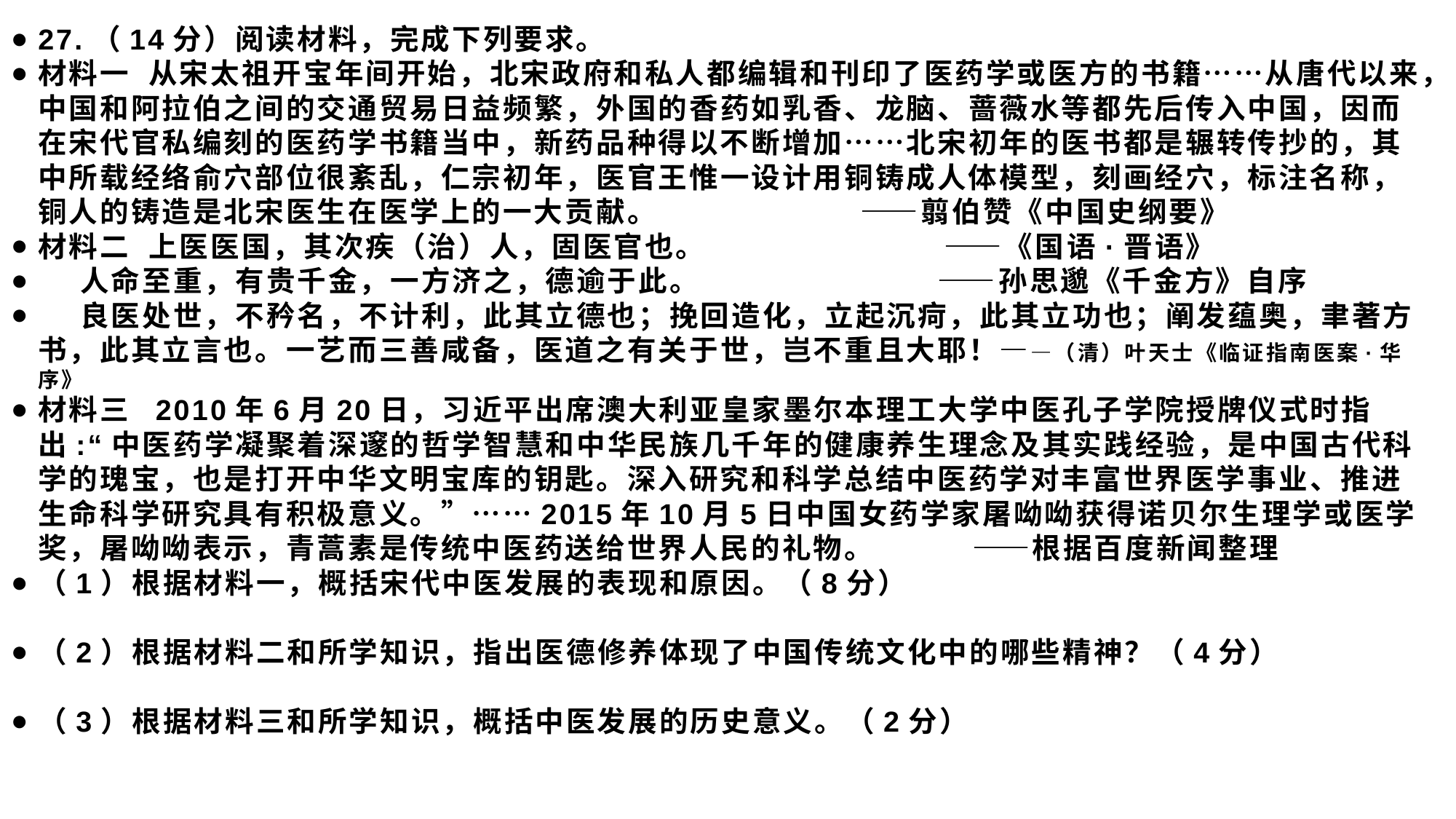

27.（14分）阅读材料，完成下列要求。
材料一  从宋太祖开宝年间开始，北宋政府和私人都编辑和刊印了医药学或医方的书籍……从唐代以来，中国和阿拉伯之间的交通贸易日益频繁，外国的香药如乳香、龙脑、蔷薇水等都先后传入中国，因而在宋代官私编刻的医药学书籍当中，新药品种得以不断增加……北宋初年的医书都是辗转传抄的，其中所载经络俞穴部位很紊乱，仁宗初年，医官王惟一设计用铜铸成人体模型，刻画经穴，标注名称，铜人的铸造是北宋医生在医学上的一大贡献。                       ——翦伯赞《中国史纲要》
材料二  上医医国，其次疾（治）人，固医官也。                           ——《国语·晋语》
    人命至重，有贵千金，一方济之，德逾于此。                           ——孙思邈《千金方》自序
    良医处世，不矜名，不计利，此其立德也；挽回造化，立起沉疴，此其立功也；阐发蕴奥，聿著方书，此其立言也。一艺而三善咸备，医道之有关于世，岂不重且大耶！——（清）叶天士《临证指南医案·华序》
材料三  2010年6月20日，习近平出席澳大利亚皇家墨尔本理工大学中医孔子学院授牌仪式时指出:“中医药学凝聚着深邃的哲学智慧和中华民族几千年的健康养生理念及其实践经验，是中国古代科学的瑰宝，也是打开中华文明宝库的钥匙。深入研究和科学总结中医药学对丰富世界医学事业、推进生命科学研究具有积极意义。”……2015年10月5日中国女药学家屠呦呦获得诺贝尔生理学或医学奖，屠呦呦表示，青蒿素是传统中医药送给世界人民的礼物。           ——根据百度新闻整理
（1）根据材料一，概括宋代中医发展的表现和原因。（8分）

（2）根据材料二和所学知识，指出医德修养体现了中国传统文化中的哪些精神？（4分）

（3）根据材料三和所学知识，概括中医发展的历史意义。（2分）